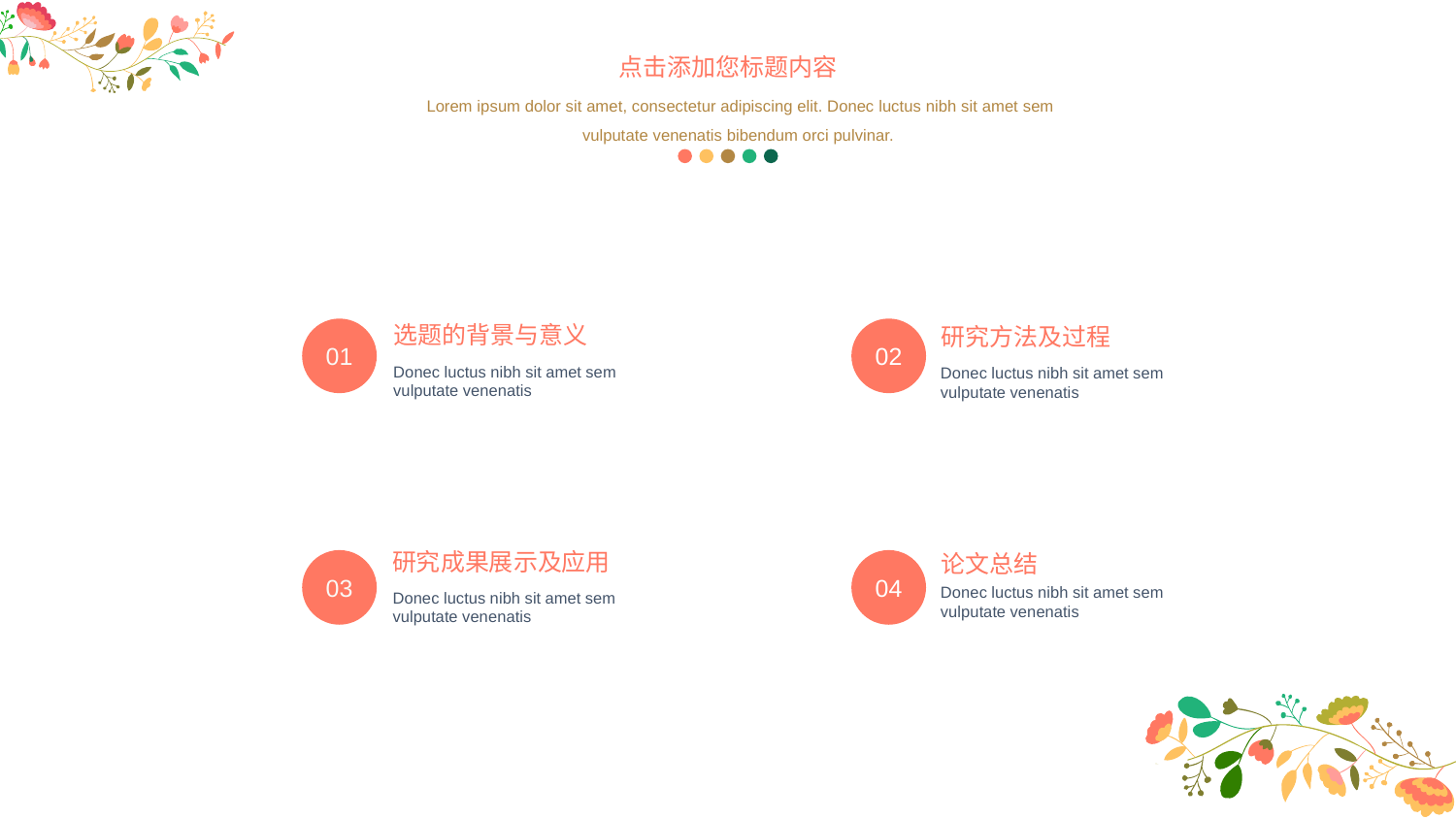

点击添加您标题内容
Lorem ipsum dolor sit amet, consectetur adipiscing elit. Donec luctus nibh sit amet sem vulputate venenatis bibendum orci pulvinar.

选题的背景与意义
研究方法及过程
02
01
Donec luctus nibh sit amet sem vulputate venenatis
Donec luctus nibh sit amet sem vulputate venenatis
研究成果展示及应用
论文总结
03
04
Donec luctus nibh sit amet sem vulputate venenatis
Donec luctus nibh sit amet sem vulputate venenatis